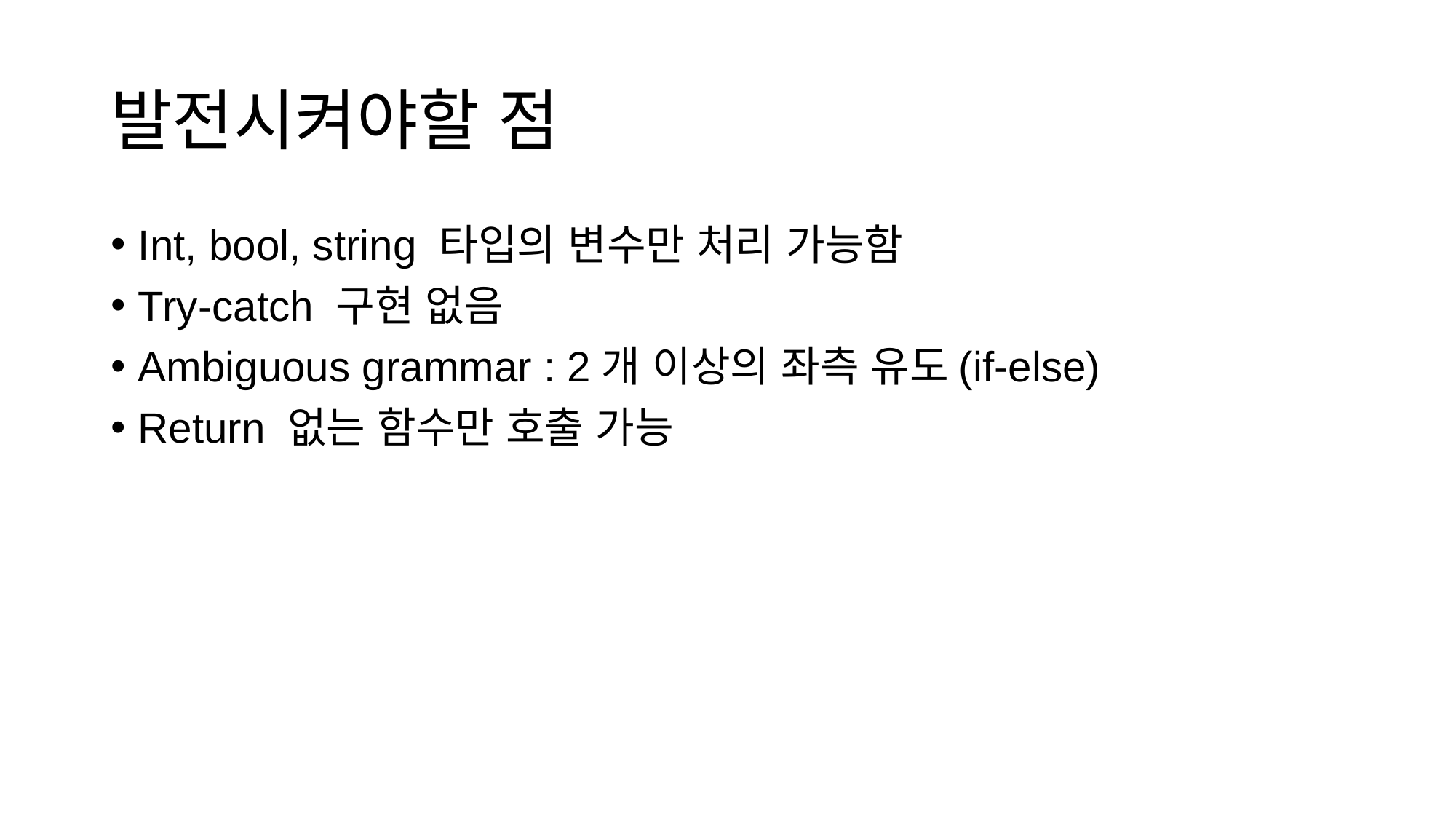

# 발전시켜야할 점
Int, bool, string 타입의 변수만 처리 가능함
Try-catch 구현 없음
Ambiguous grammar : 2개 이상의 좌측 유도(if-else)
Return 없는 함수만 호출 가능